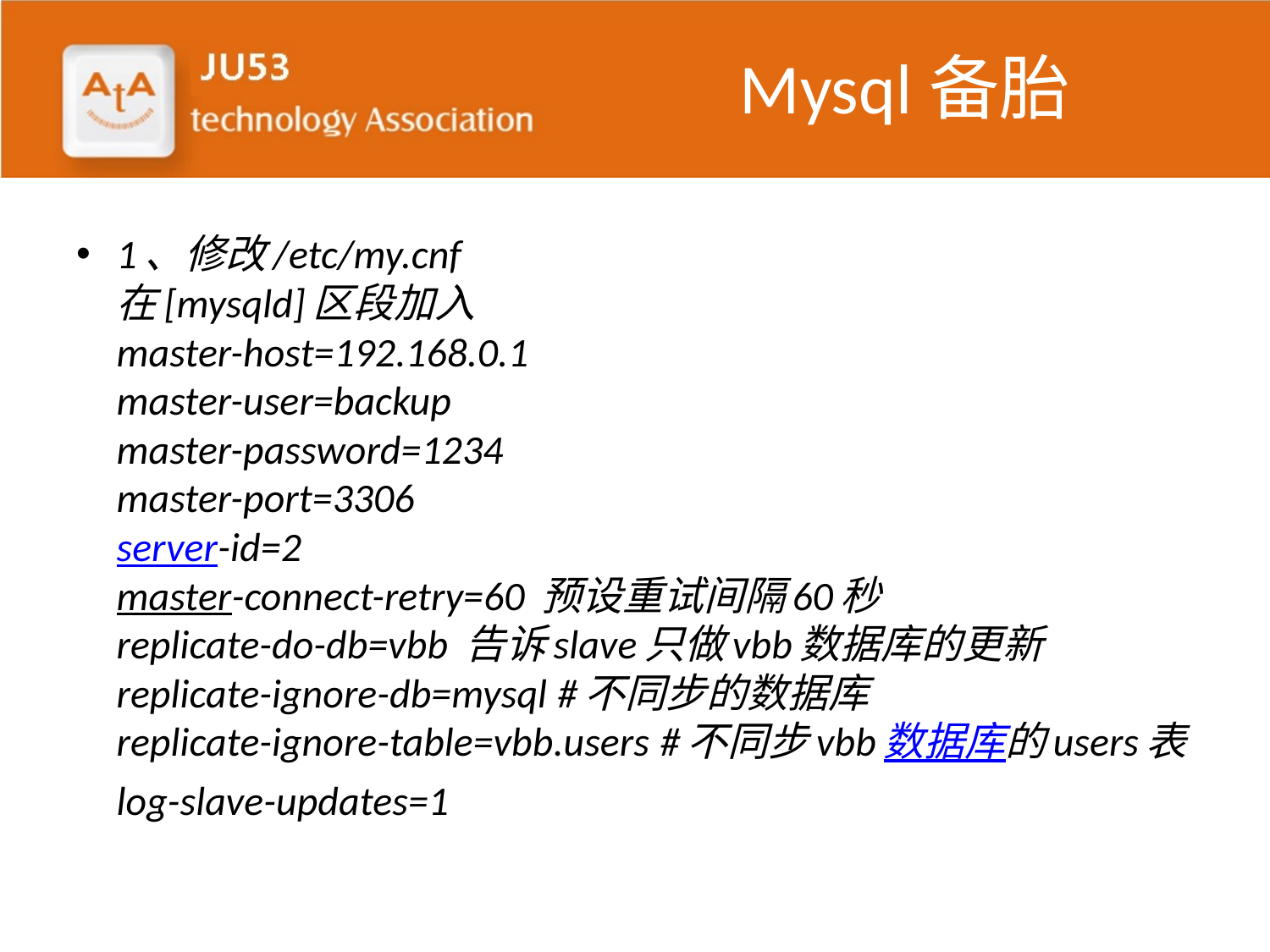

# Mysql备胎
1、修改/etc/my.cnf 
在[mysqld]区段加入 
master-host=192.168.0.1 
master-user=backup 
master-password=1234 
master-port=3306 
server-id=2 
master-connect-retry=60 预设重试间隔60秒 
replicate-do-db=vbb 告诉slave只做vbb数据库的更新
replicate-ignore-db=mysql #不同步的数据库
replicate-ignore-table=vbb.users #不同步vbb数据库的users表
log-slave-updates=1